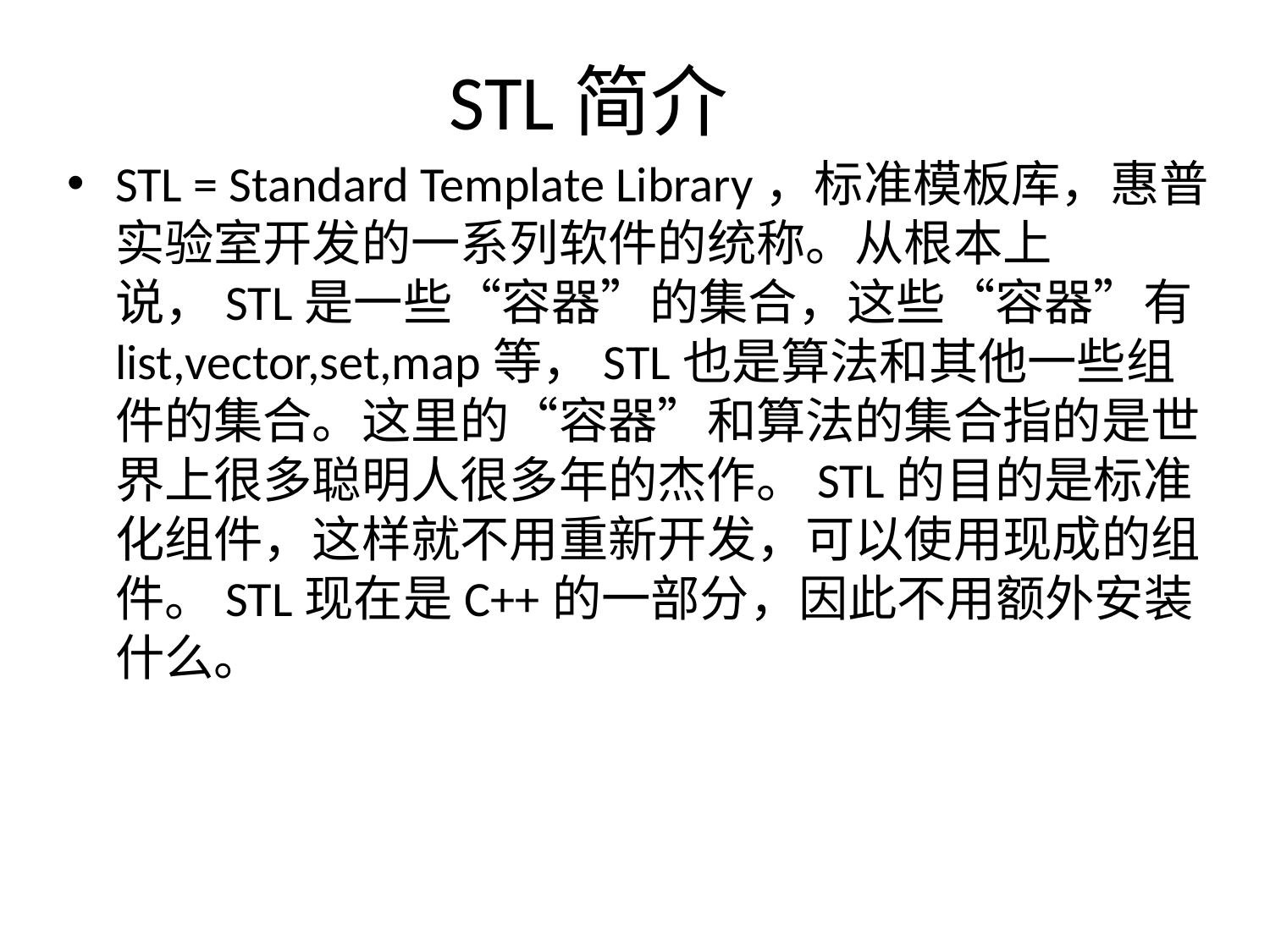

STL简介
STL = Standard Template Library，标准模板库，惠普实验室开发的一系列软件的统称。从根本上说，STL是一些“容器”的集合，这些“容器”有list,vector,set,map等，STL也是算法和其他一些组件的集合。这里的“容器”和算法的集合指的是世界上很多聪明人很多年的杰作。STL的目的是标准化组件，这样就不用重新开发，可以使用现成的组件。STL现在是C++的一部分，因此不用额外安装什么。